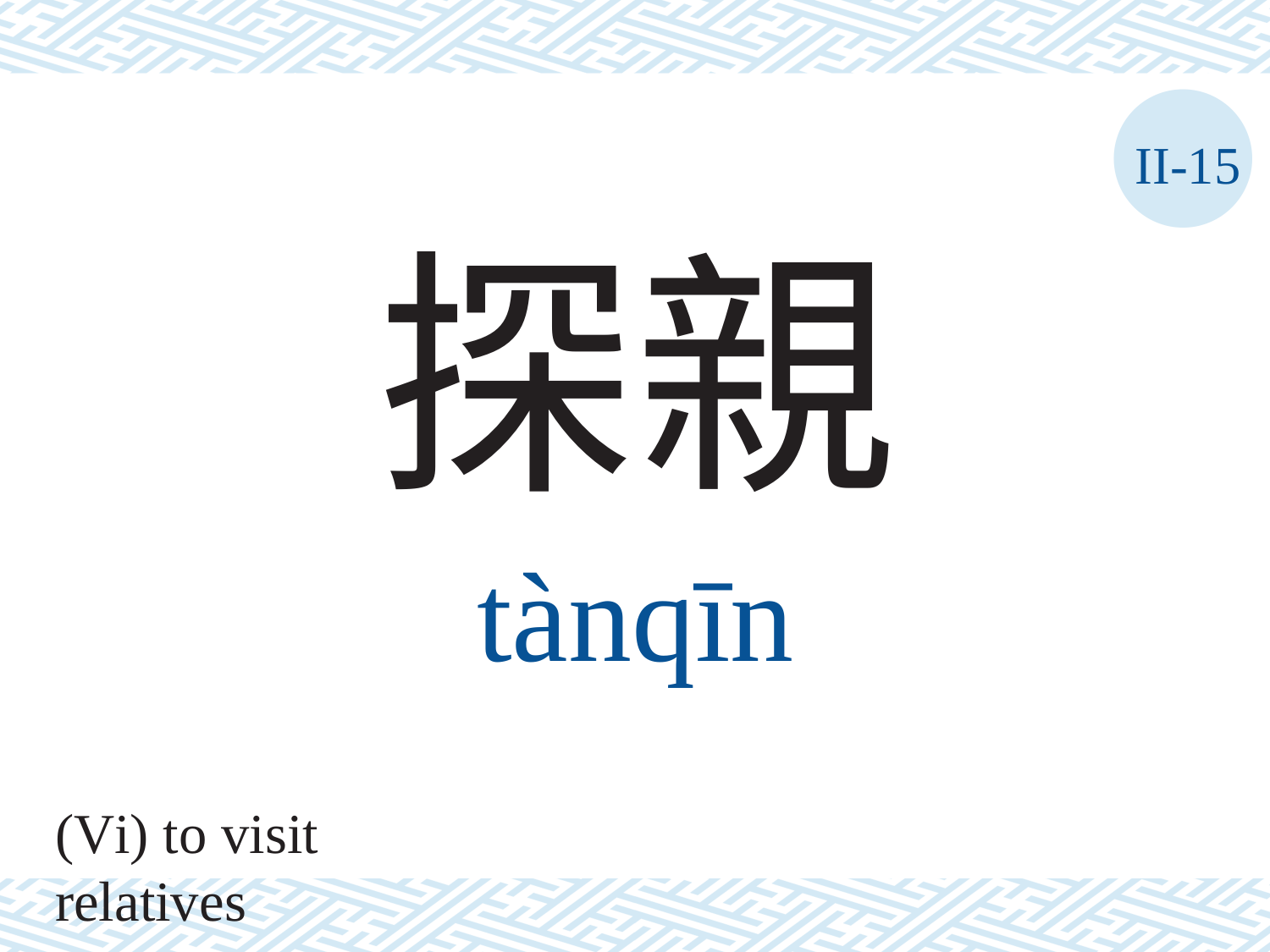

II-15
探親
tànqīn
(Vi) to visit relatives